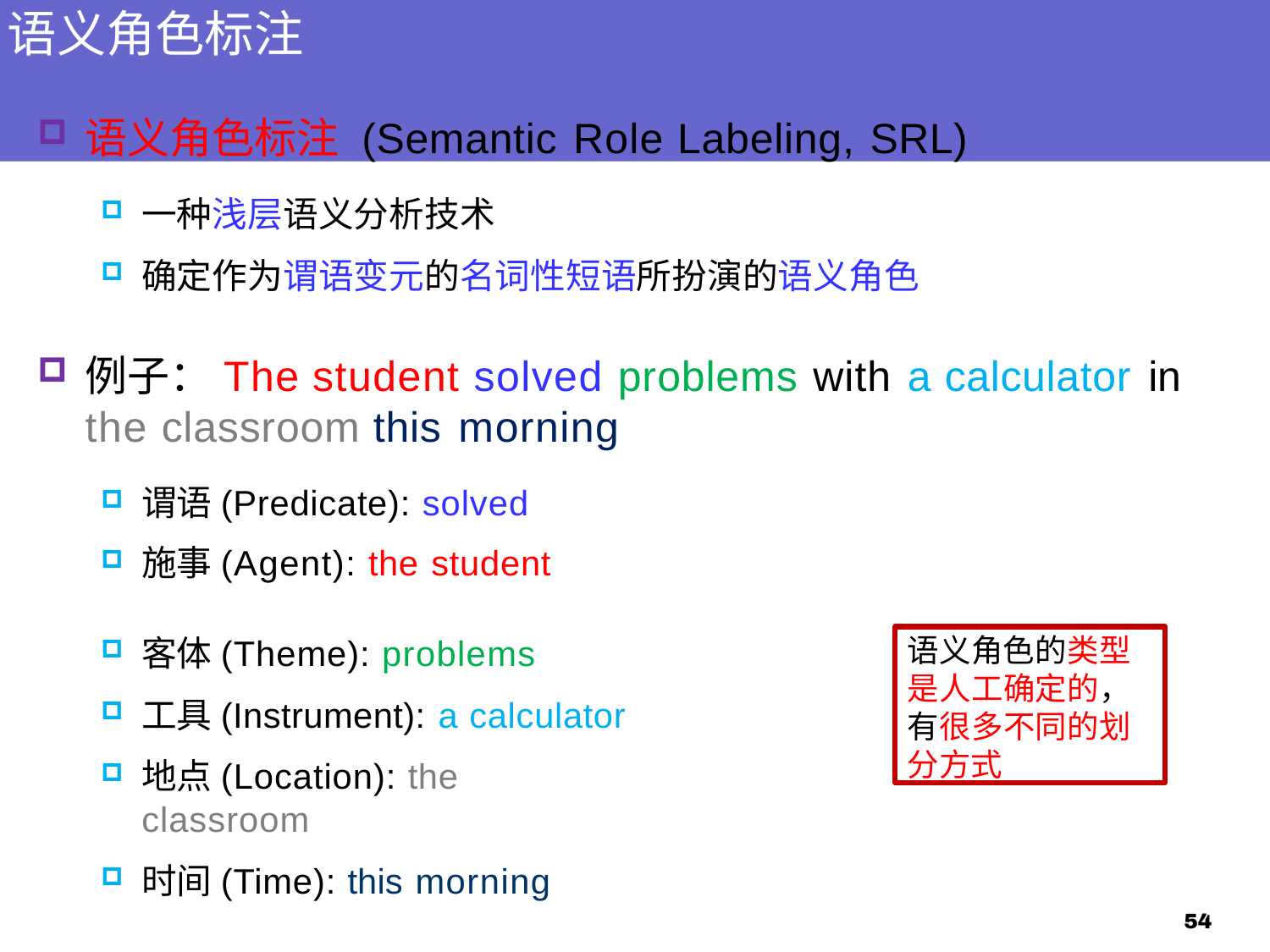

# 语义角色标注
语义角色标注 (Semantic Role Labeling, SRL)
一种浅层语义分析技术
确定作为谓语变元的名词性短语所扮演的语义角色

例子：The student solved problems with a calculator in  the classroom this morning
谓语(Predicate): solved
施事(Agent): the student
客体(Theme): problems
工具(Instrument): a calculator
地点(Location): the classroom
时间(Time): this morning
语义角色的类型 是人工确定的， 有很多不同的划 分方式
54